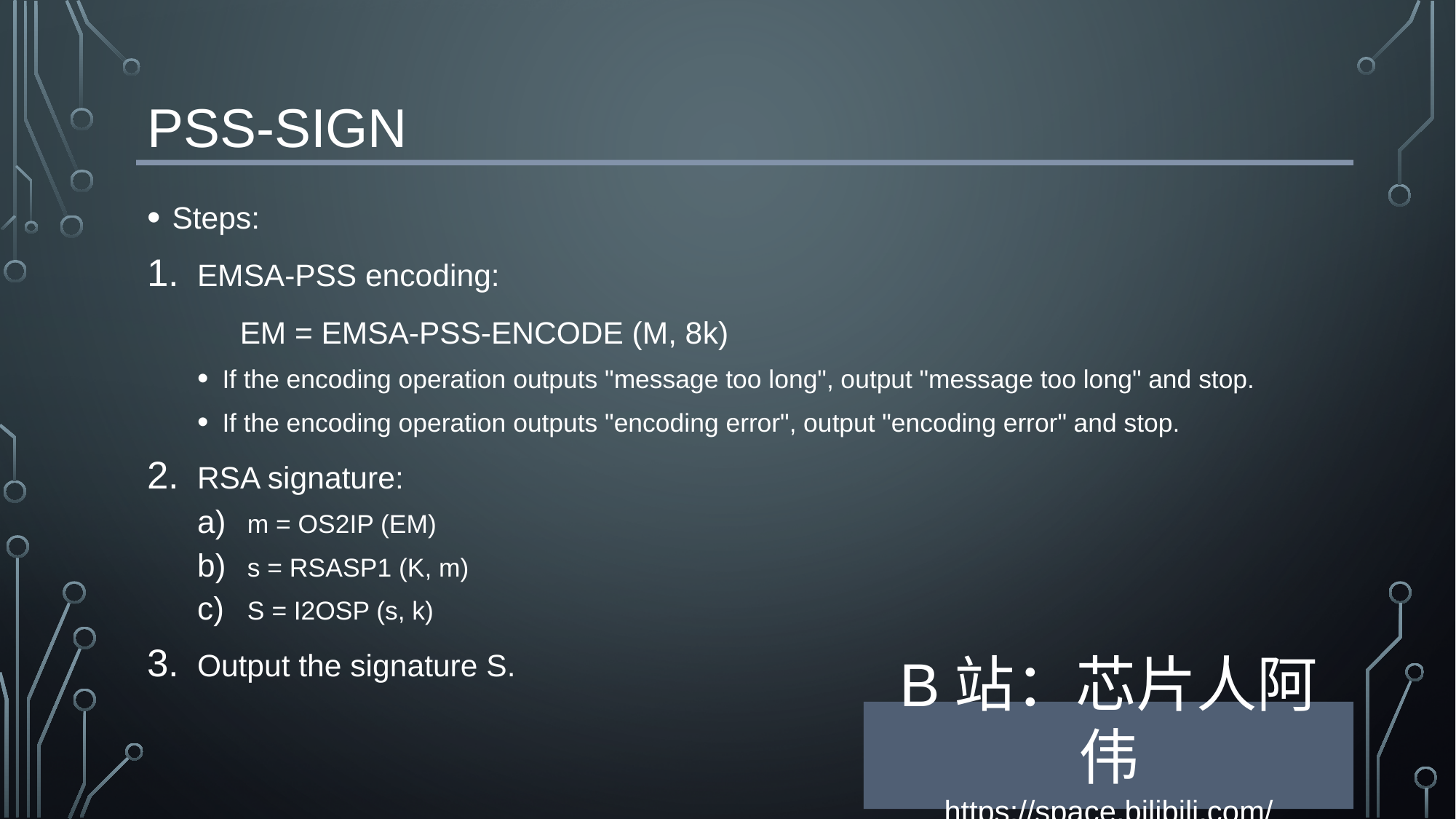

# PSS-SIGN

Steps:
EMSA-PSS encoding:
	EM = EMSA-PSS-ENCODE (M, 8k)
If the encoding operation outputs "message too long", output "message too long" and stop.
If the encoding operation outputs "encoding error", output "encoding error" and stop.
RSA signature:
m = OS2IP (EM)
s = RSASP1 (K, m)
S = I2OSP (s, k)
Output the signature S.
B站：芯片人阿伟
https://space.bilibili.com/243180540